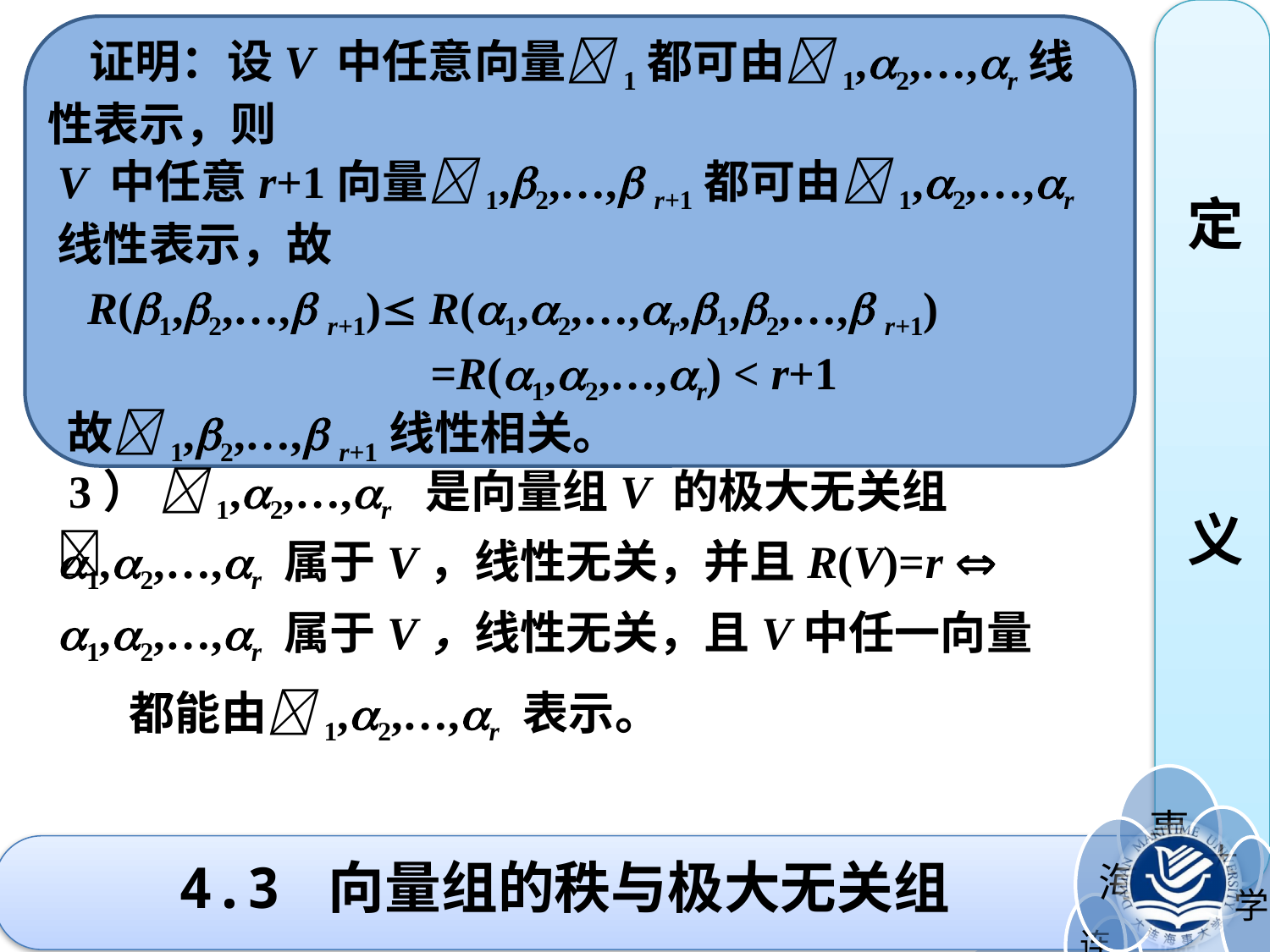

定

义
   证明：设V 中任意向量β1都可由α1,α2,…,αr线性表示，则
V 中任意r+1向量β1,β2,…,β r+1都可由α1,α2,…,αr
线性表示，故
R(β1,β2,…,β r+1)≤ R(α1,α2,…,αr,β1,β2,…,β r+1)
                              =R(α1,α2,…,αr) < r+1
故β1,β2,…,β r+1线性相关。
 3） α1,α2,…,αr  是向量组V 的极大无关组⇔
α1,α2,…,αr 属于V，线性无关，并且R(V)=r ⇔
α1,α2,…,αr 属于V，线性无关，且V中任一向量
都能由α1,α2,…,αr 表示。
# 4.3 向量组的秩与极大无关组